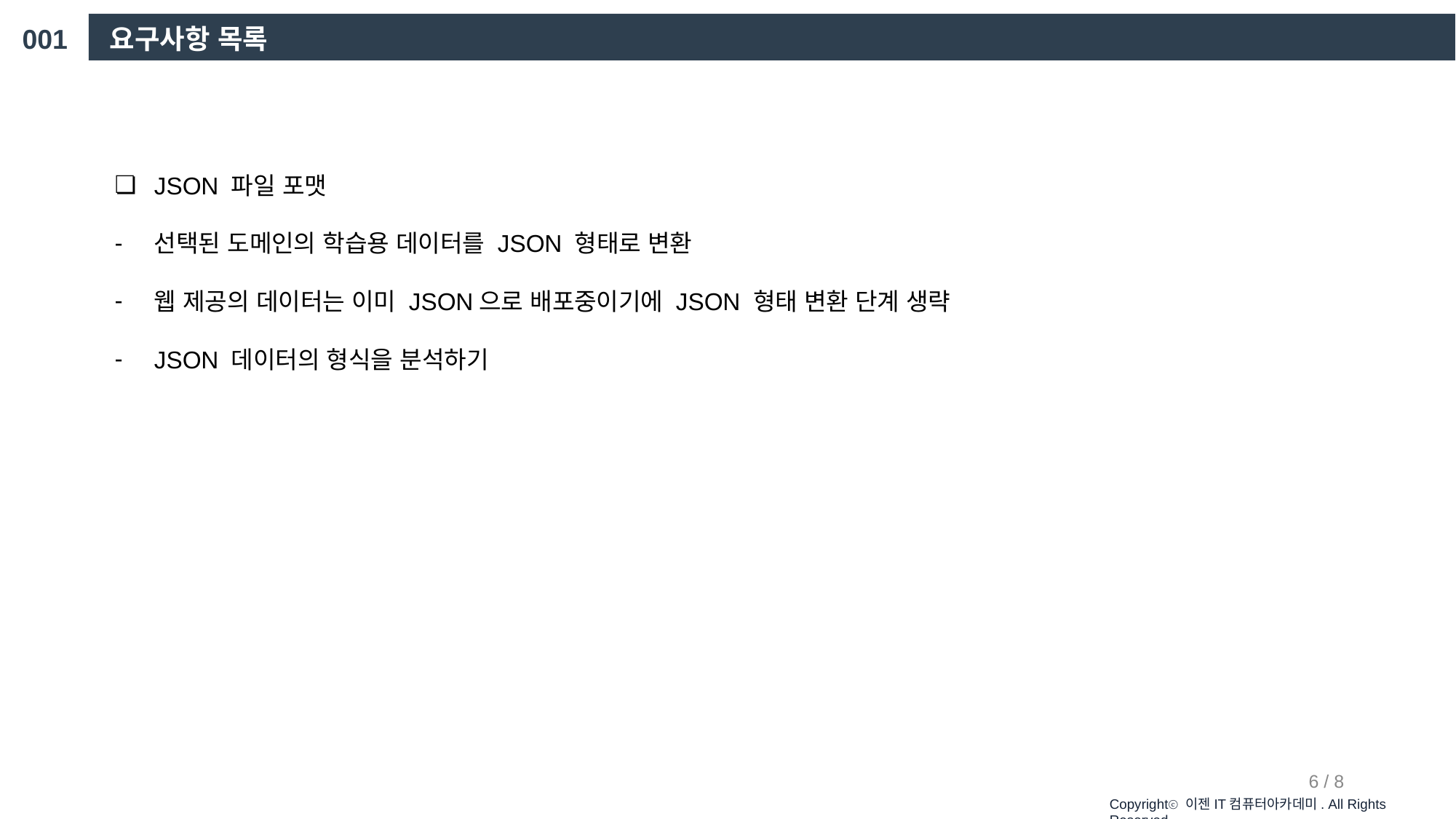

001
요구사항 목록

JSON 파일 포맷
선택된 도메인의 학습용 데이터를 JSON 형태로 변환
웹 제공의 데이터는 이미 JSON으로 배포중이기에 JSON 형태 변환 단계 생략
JSON 데이터의 형식을 분석하기

6 / 8